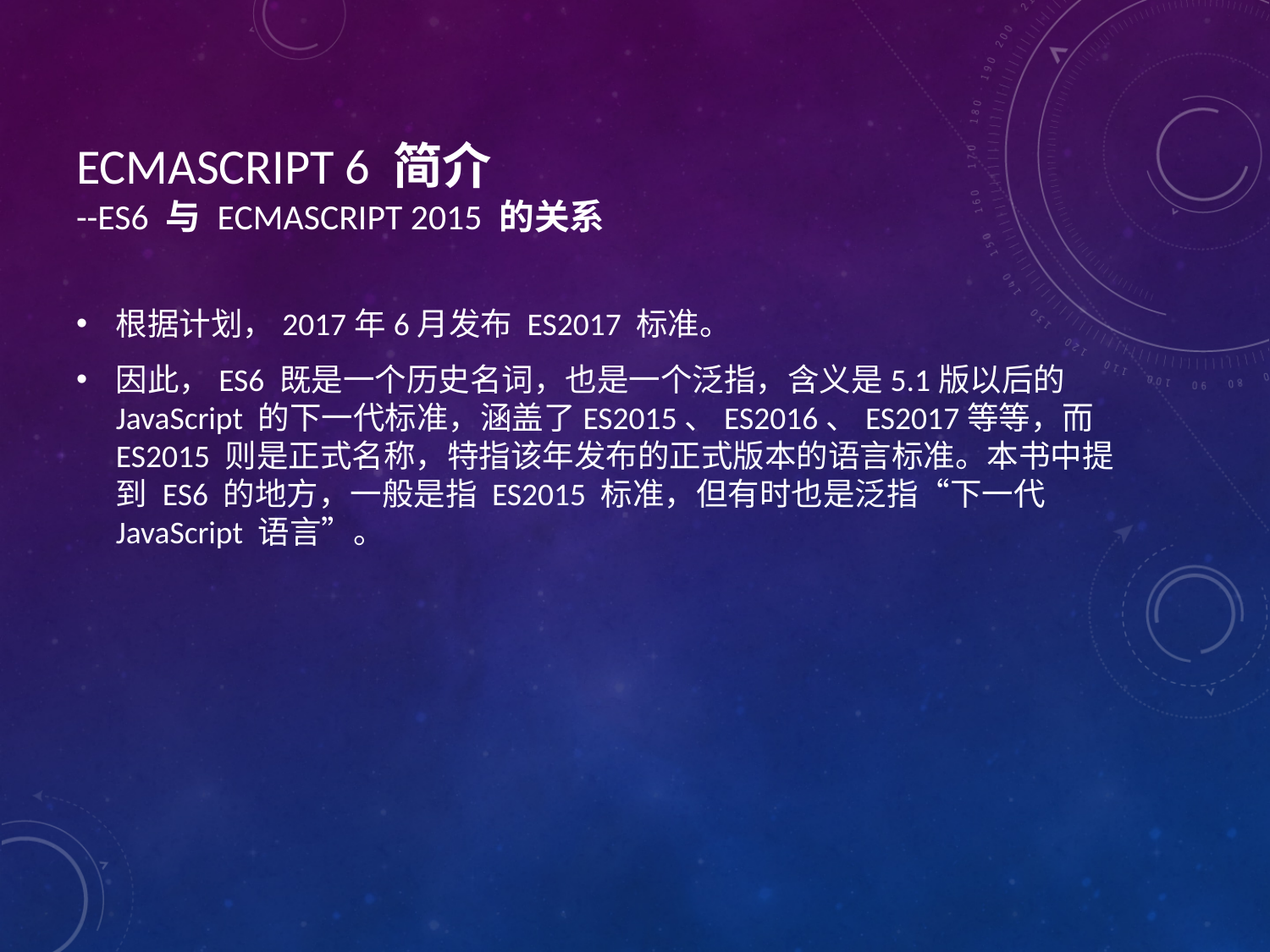

# ECMAScript 6 简介 --ES6 与 ECMAScript 2015 的关系
根据计划，2017年6月发布 ES2017 标准。
因此，ES6 既是一个历史名词，也是一个泛指，含义是5.1版以后的 JavaScript 的下一代标准，涵盖了ES2015、ES2016、ES2017等等，而ES2015 则是正式名称，特指该年发布的正式版本的语言标准。本书中提到 ES6 的地方，一般是指 ES2015 标准，但有时也是泛指“下一代 JavaScript 语言”。